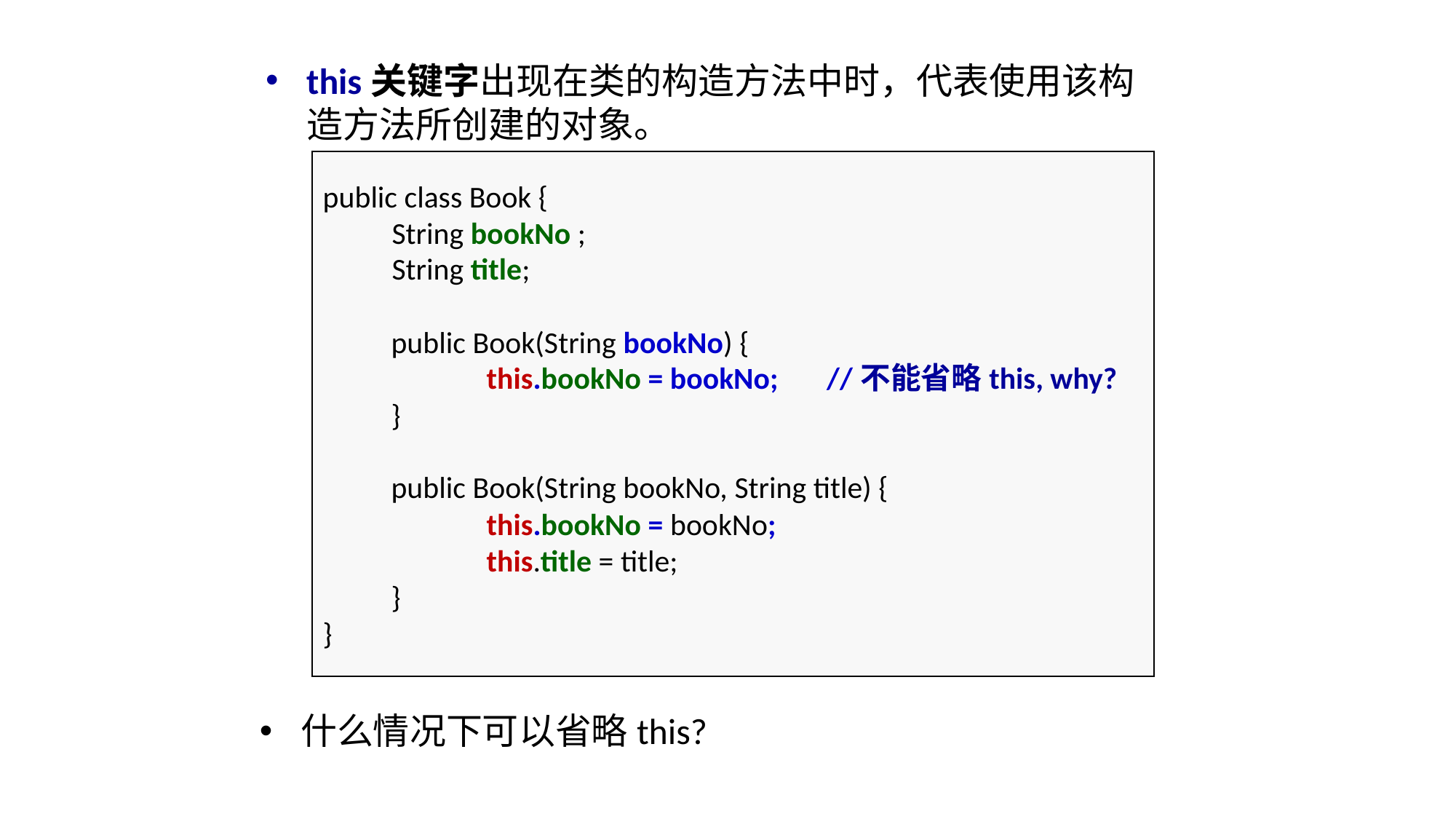

this关键字出现在类的构造方法中时，代表使用该构造方法所创建的对象。
public class Book {
          String bookNo ;
          String title;

  public Book(String bookNo) {
	this.bookNo = bookNo;       //不能省略this, why?
  }

  public Book(String bookNo, String title) {
   	this.bookNo = bookNo;
    	this.title = title;
  }
}
什么情况下可以省略this?
77